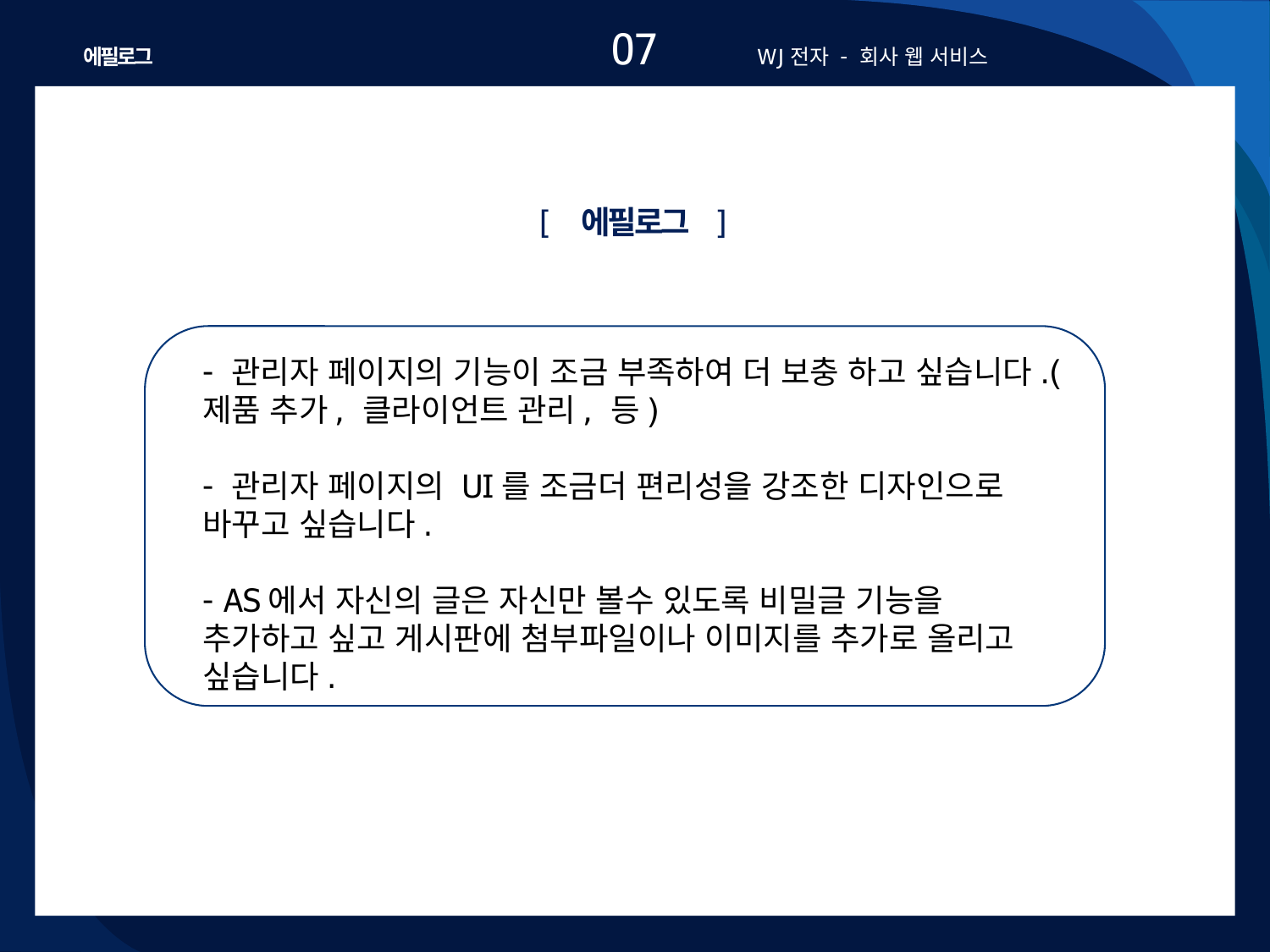

07
에필로그
WJ전자 - 회사 웹 서비스

[   에필로그   ]

- 관리자 페이지의 기능이 조금 부족하여 더 보충 하고 싶습니다.( 제품 추가, 클라이언트 관리, 등)

- 관리자 페이지의 UI를 조금더 편리성을 강조한 디자인으로 바꾸고 싶습니다.

- AS에서 자신의 글은 자신만 볼수 있도록 비밀글 기능을 추가하고 싶고 게시판에 첨부파일이나 이미지를 추가로 올리고 싶습니다.